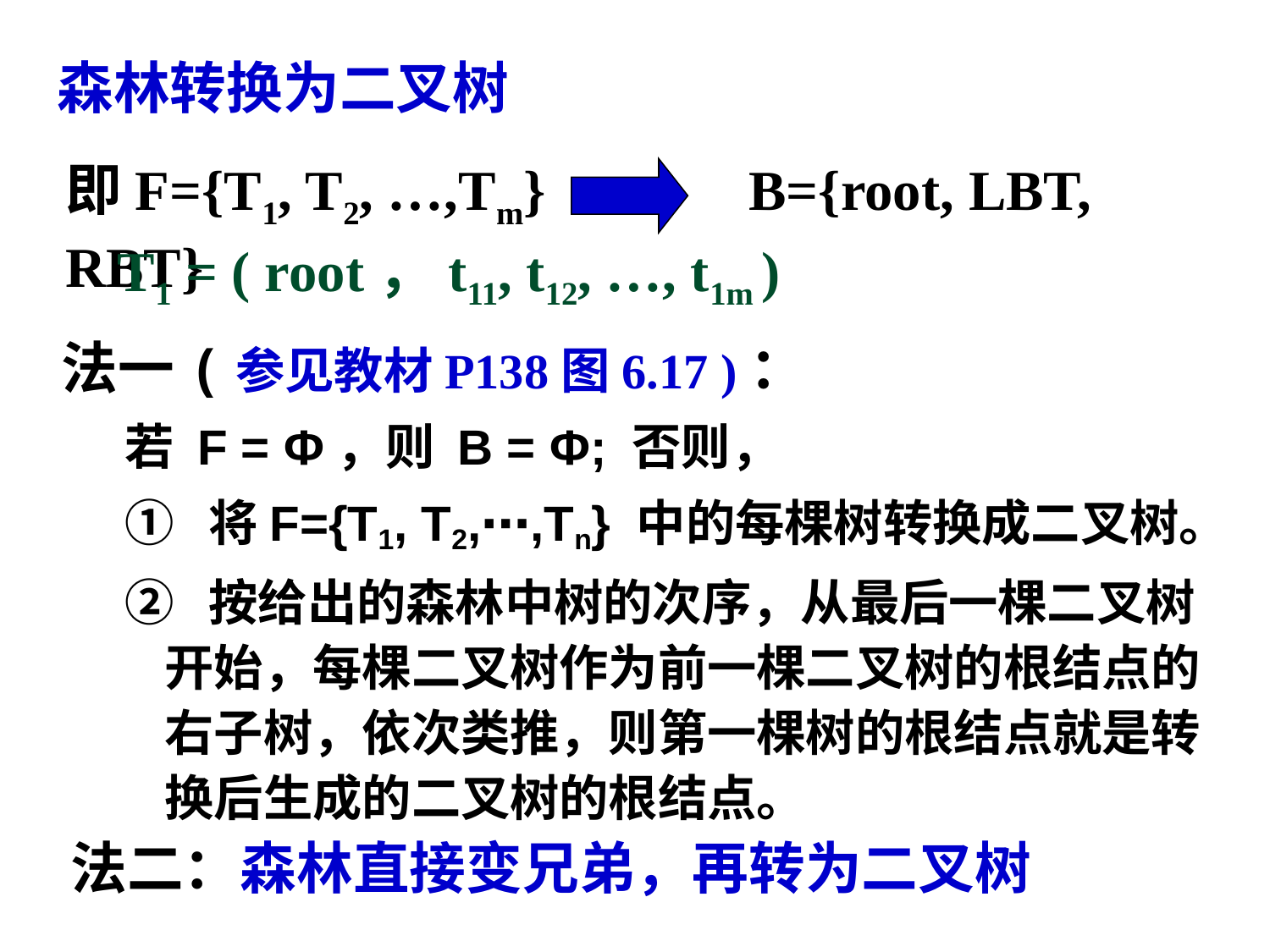

森林转换为二叉树
即F={T1, T2, …,Tm}      B={root, LBT, RBT}

T1 = ( root，t11, t12, …, t1m )
法一(参见教材P138图6.17 )：
若 F = Φ，则 B = Φ; 否则，
①  将F={T1, T2,⋯,Tn} 中的每棵树转换成二叉树。
②  按给出的森林中树的次序，从最后一棵二叉树开始，每棵二叉树作为前一棵二叉树的根结点的右子树，依次类推，则第一棵树的根结点就是转换后生成的二叉树的根结点。
法二：森林直接变兄弟，再转为二叉树